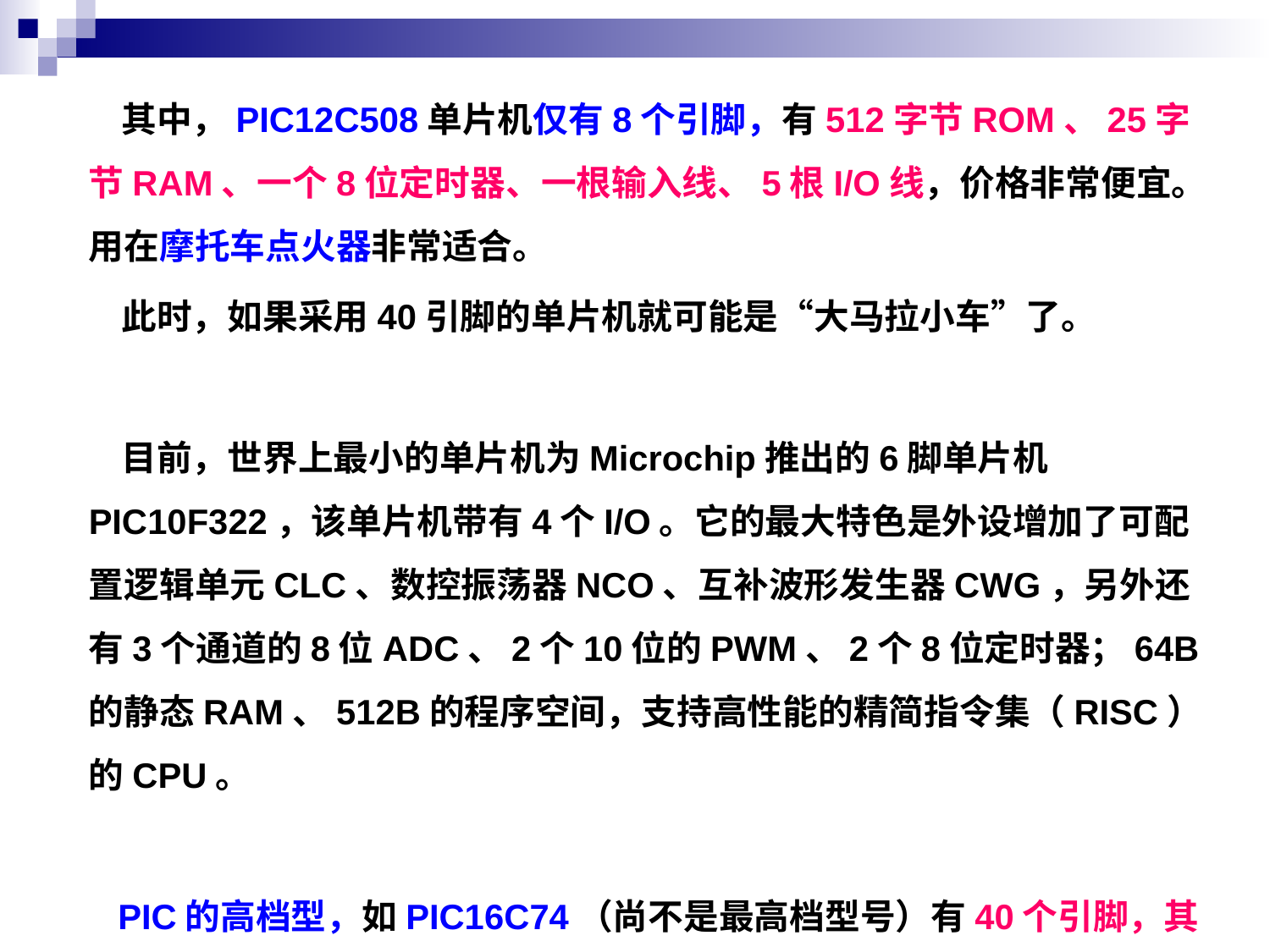

其中，PIC12C508单片机仅有8个引脚，有512字节ROM、25字节RAM、一个8位定时器、一根输入线、5根I/O线，价格非常便宜。用在摩托车点火器非常适合。
   此时，如果采用40引脚的单片机就可能是“大马拉小车”了。

   目前，世界上最小的单片机为Microchip推出的6脚单片机 PIC10F322，该单片机带有4个I/O。它的最大特色是外设增加了可配置逻辑单元CLC、数控振荡器NCO、互补波形发生器CWG，另外还有3个通道的8位ADC、2个10位的PWM、2个8位定时器；64B的静态RAM、512B的程序空间，支持高性能的精简指令集（RISC）的CPU。

   PIC的高档型，如PIC16C74（尚不是最高档型号）有40个引脚，其内